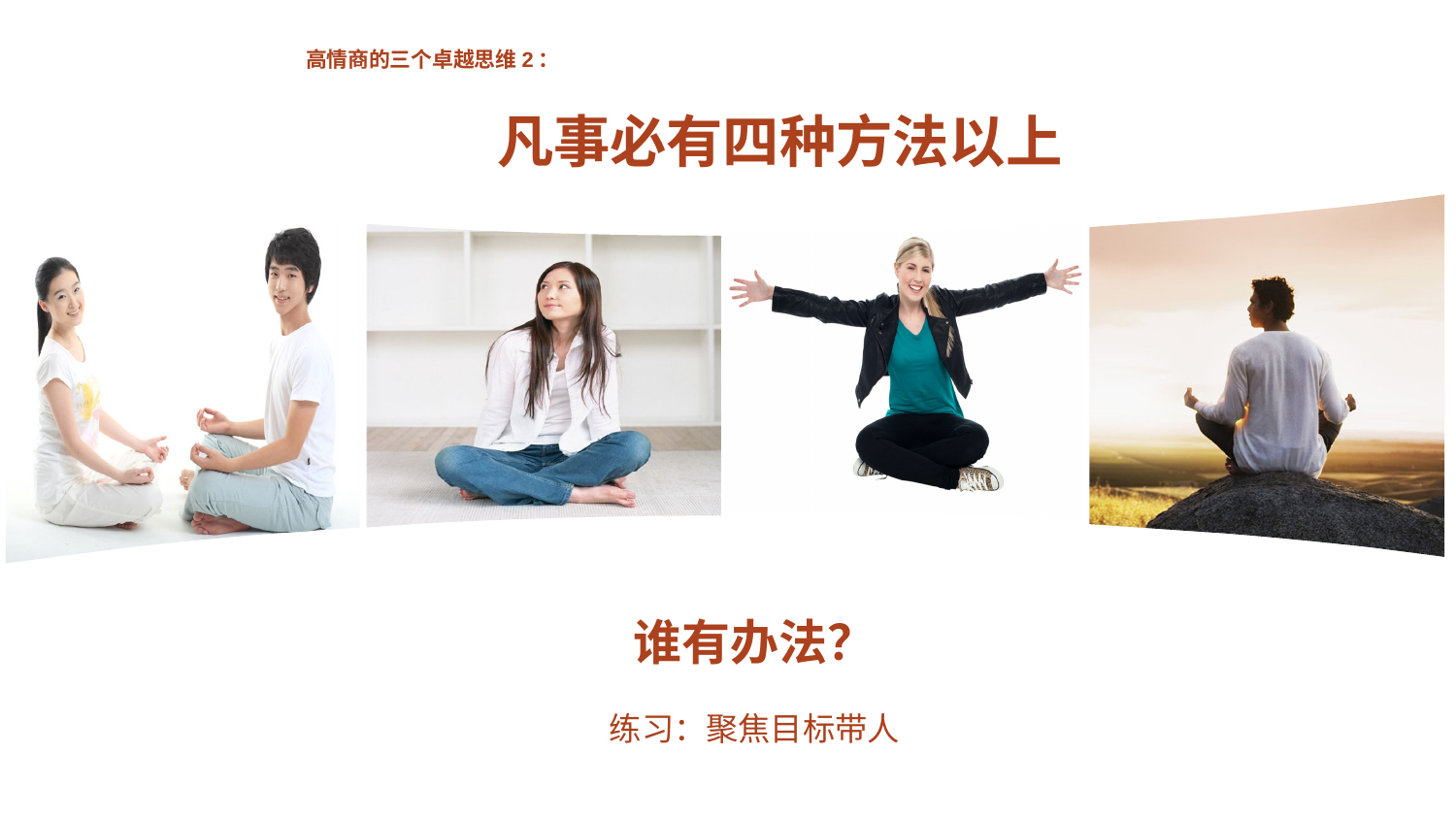

高情商的三个卓越思维2：
凡事必有四种方法以上

谁有办法？
练习：聚焦目标带人